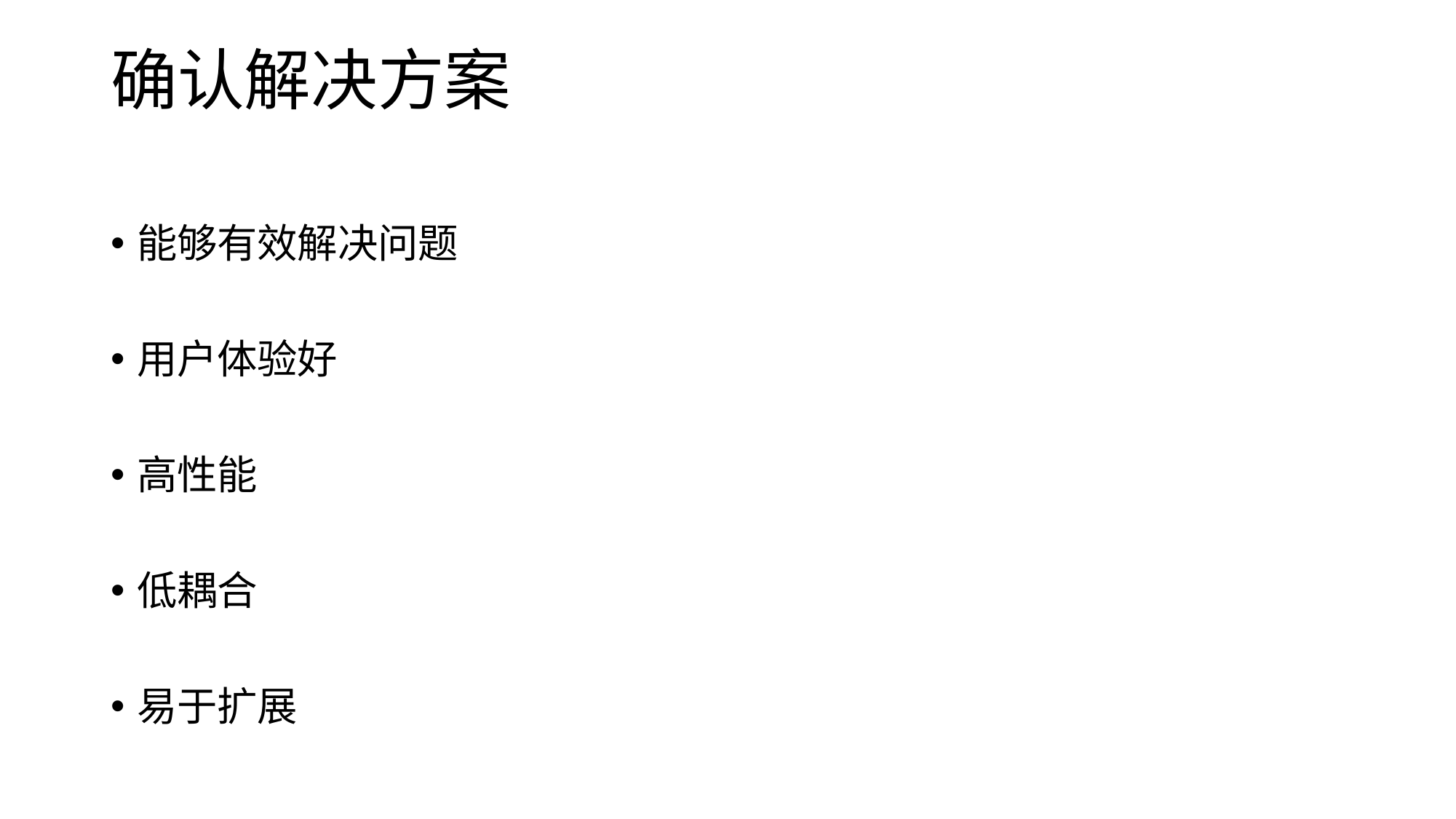

# 确认解决方案
能够有效解决问题

用户体验好

高性能

低耦合

易于扩展